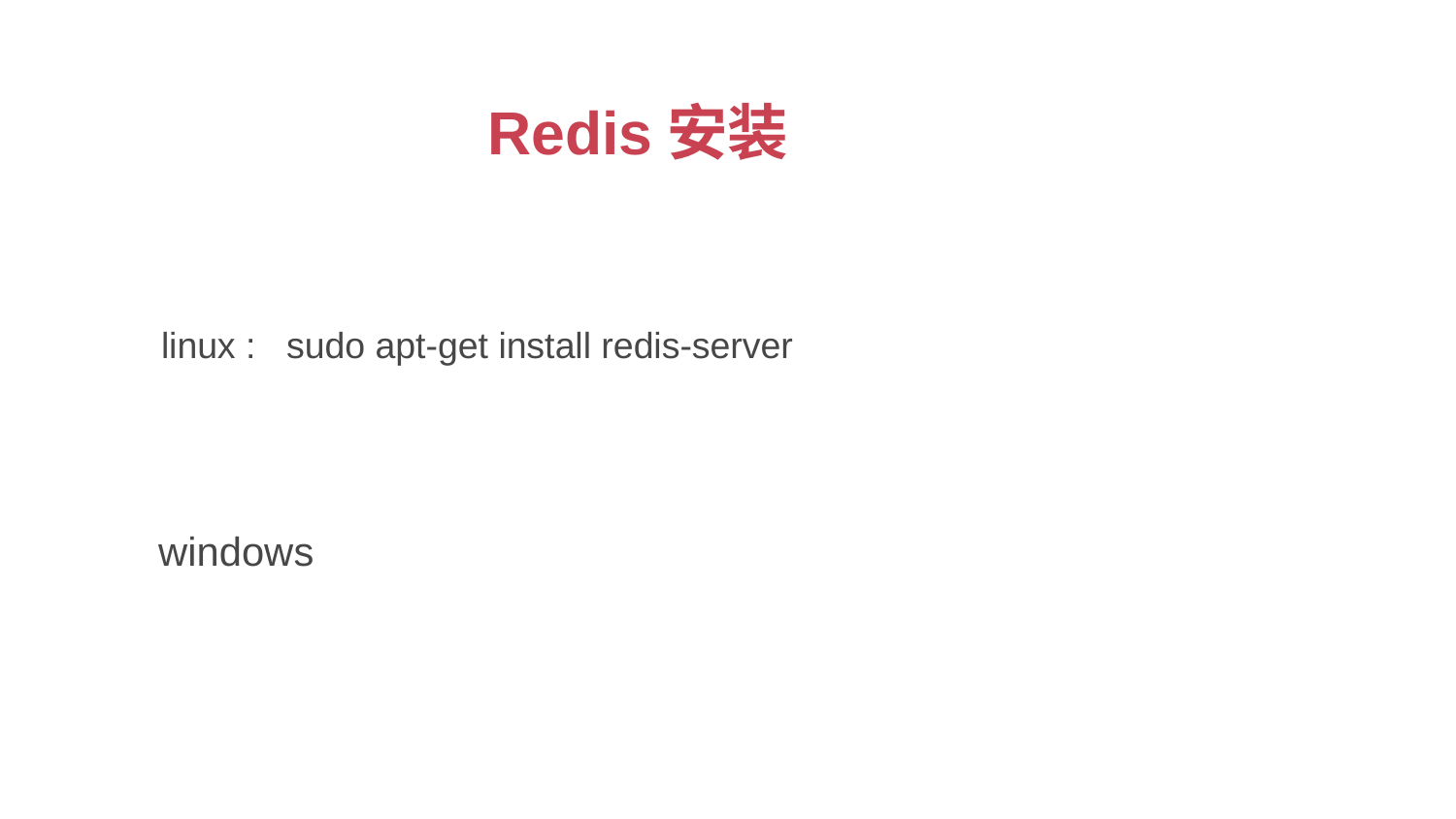

Redis安装
linux :   sudo apt-get install redis-server
windows